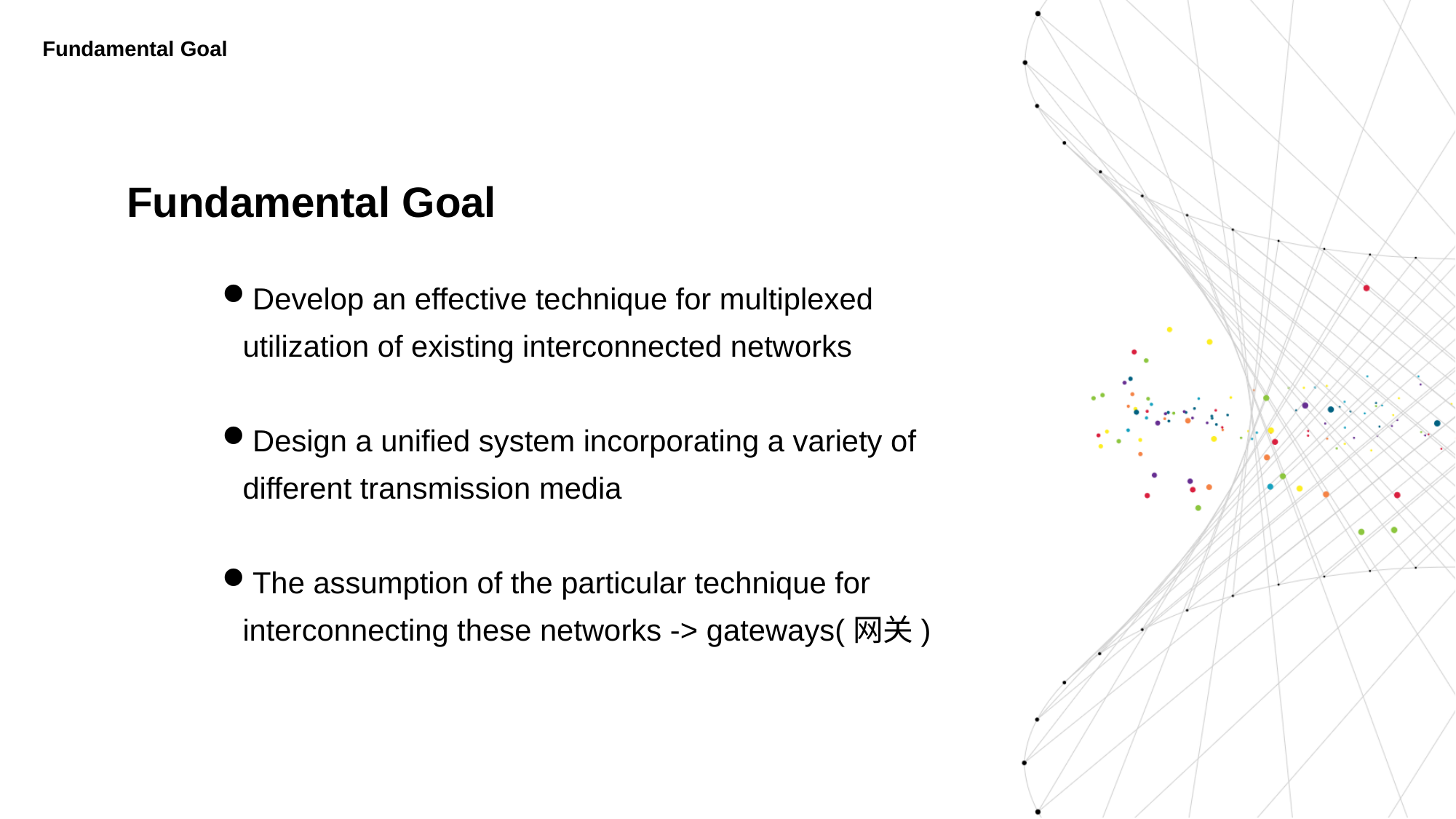

Fundamental Goal
Fundamental Goal
Develop an effective technique for multiplexed utilization of existing interconnected networks

Design a unified system incorporating a variety of different transmission media

The assumption of the particular technique for interconnecting these networks -> gateways(网关)